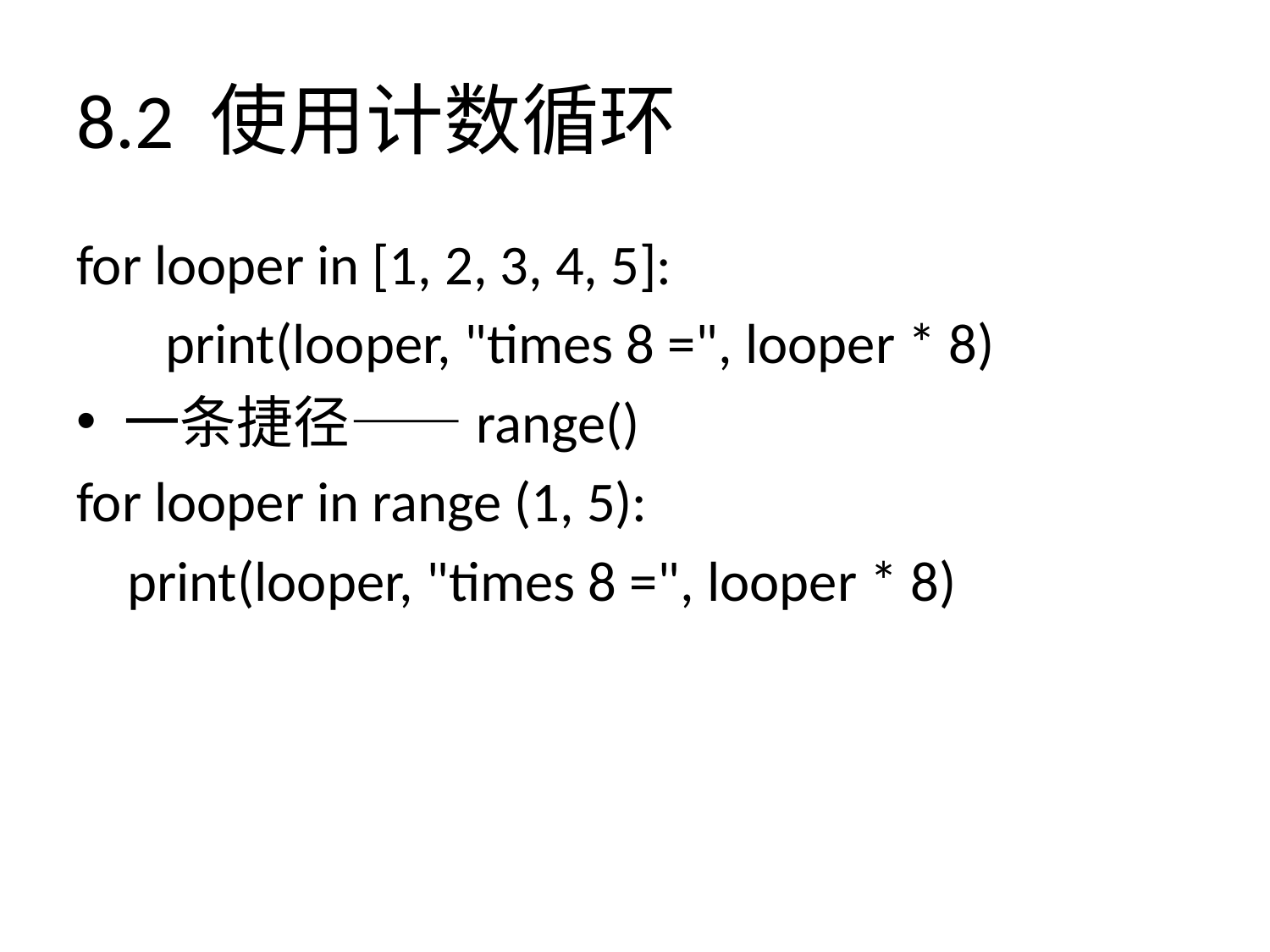

# 8.2 使用计数循环
for looper in [1, 2, 3, 4, 5]:
       print(looper, "times 8 =", looper * 8)
一条捷径——range()
for looper in range (1, 5):
    print(looper, "times 8 =", looper * 8)